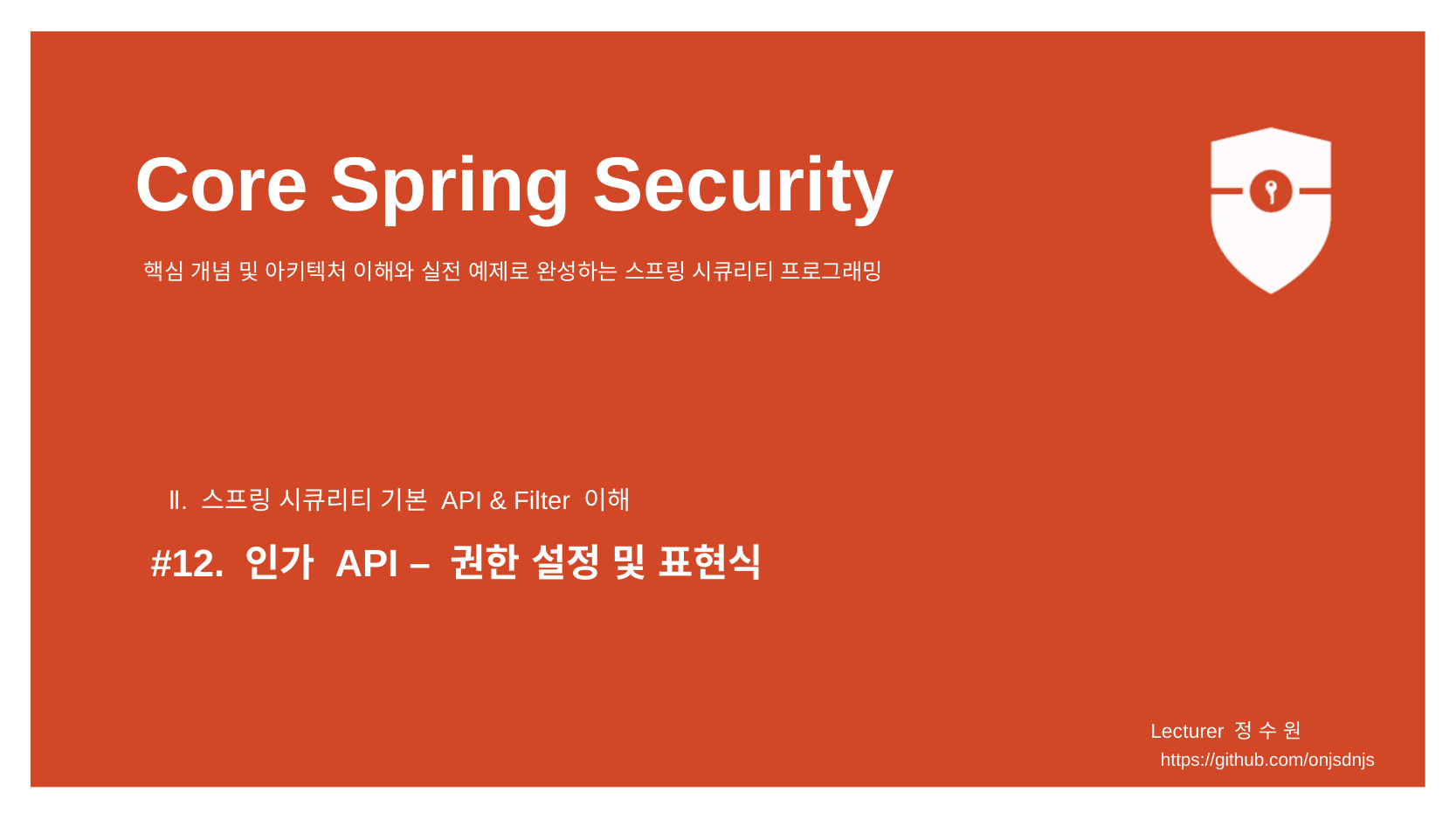

Ⅱ. 스프링 시큐리티 기본 API & Filter 이해
#12. 인가 API – 권한 설정 및 표현식